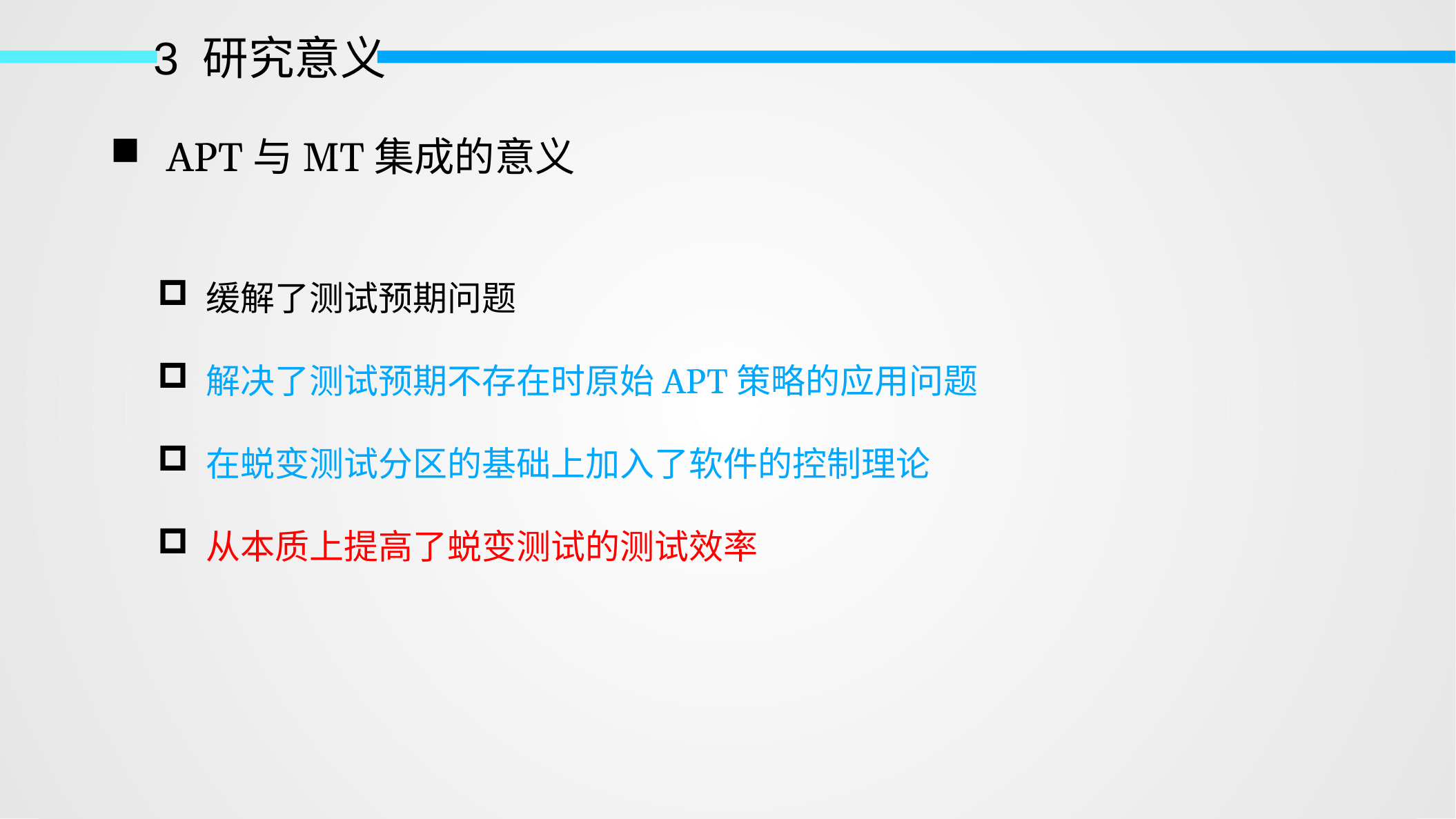

3 研究意义

 APT与MT集成的意义
 缓解了测试预期问题
 解决了测试预期不存在时原始APT策略的应用问题
 在蜕变测试分区的基础上加入了软件的控制理论
 从本质上提高了蜕变测试的测试效率